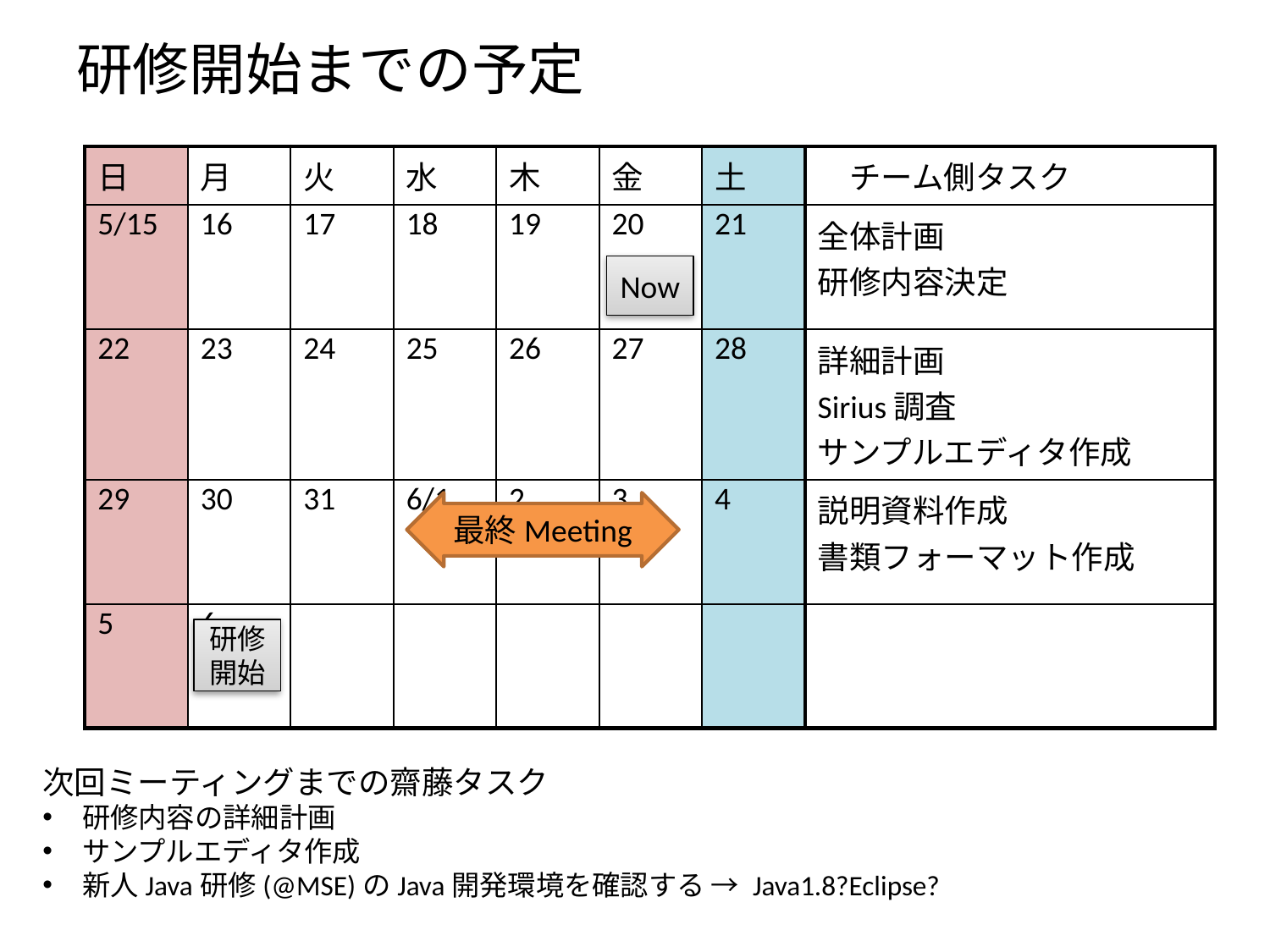

# 研修開始までの予定
| 日 | 月 | 火 | 水 | 木 | 金 | 土 | チーム側タスク |
| --- | --- | --- | --- | --- | --- | --- | --- |
| 5/15 | 16 | 17 | 18 | 19 | 20 | 21 | 全体計画 研修内容決定 |
| 22 | 23 | 24 | 25 | 26 | 27 | 28 | 詳細計画 Sirius調査 サンプルエディタ作成 |
| 29 | 30 | 31 | 6/1 | 2 | 3 | 4 | 説明資料作成 書類フォーマット作成 |
| 5 | 6 |  |  |  |  |  |  |
Now
最終Meeting
研修開始
次回ミーティングまでの齋藤タスク
研修内容の詳細計画
サンプルエディタ作成
新人Java研修(@MSE)のJava開発環境を確認する → Java1.8?Eclipse?